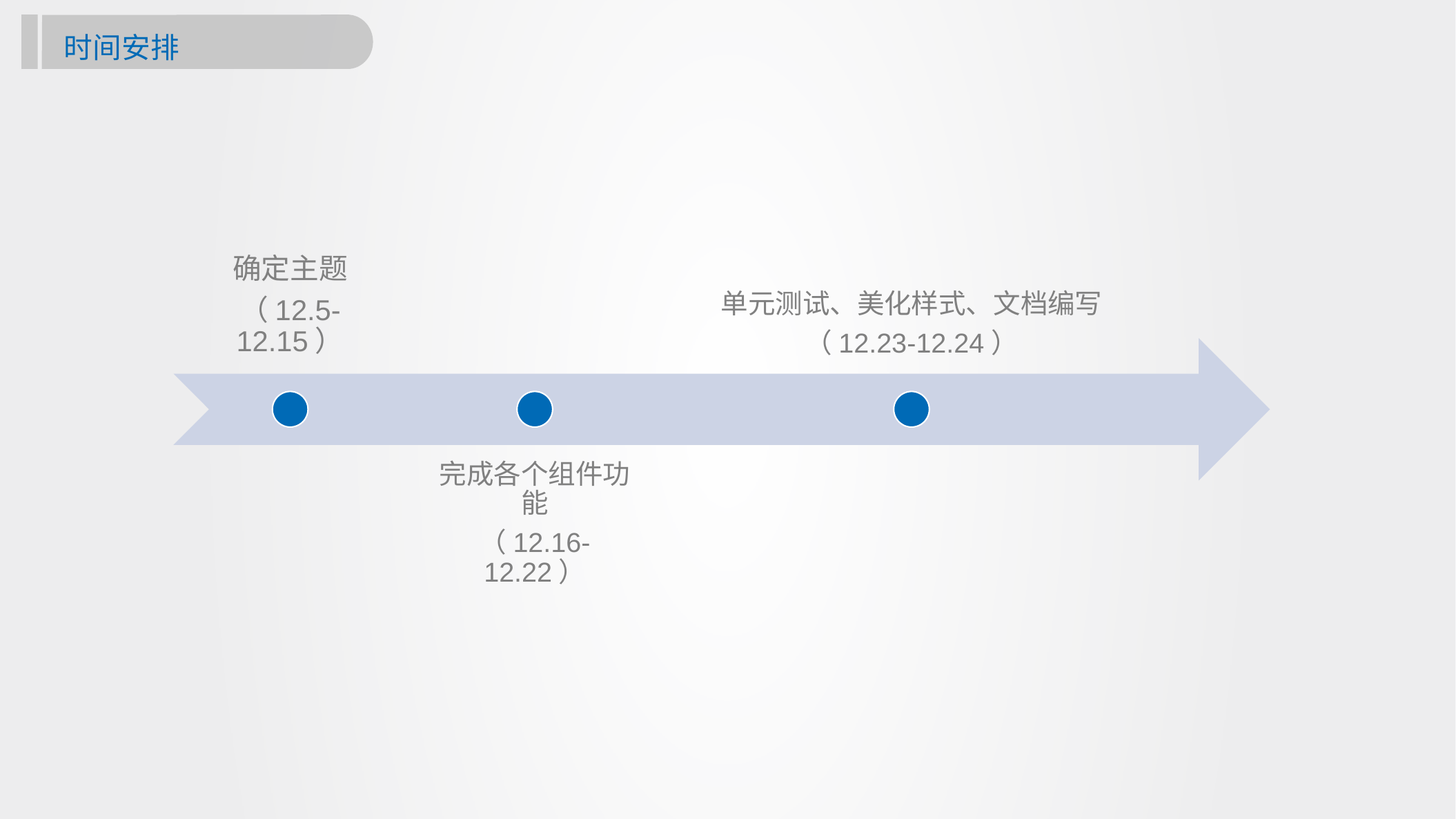

时间安排
确定主题
（12.5-12.15）
完成各个组件功能
（12.16-12.22）
单元测试、美化样式、文档编写
（12.23-12.24）